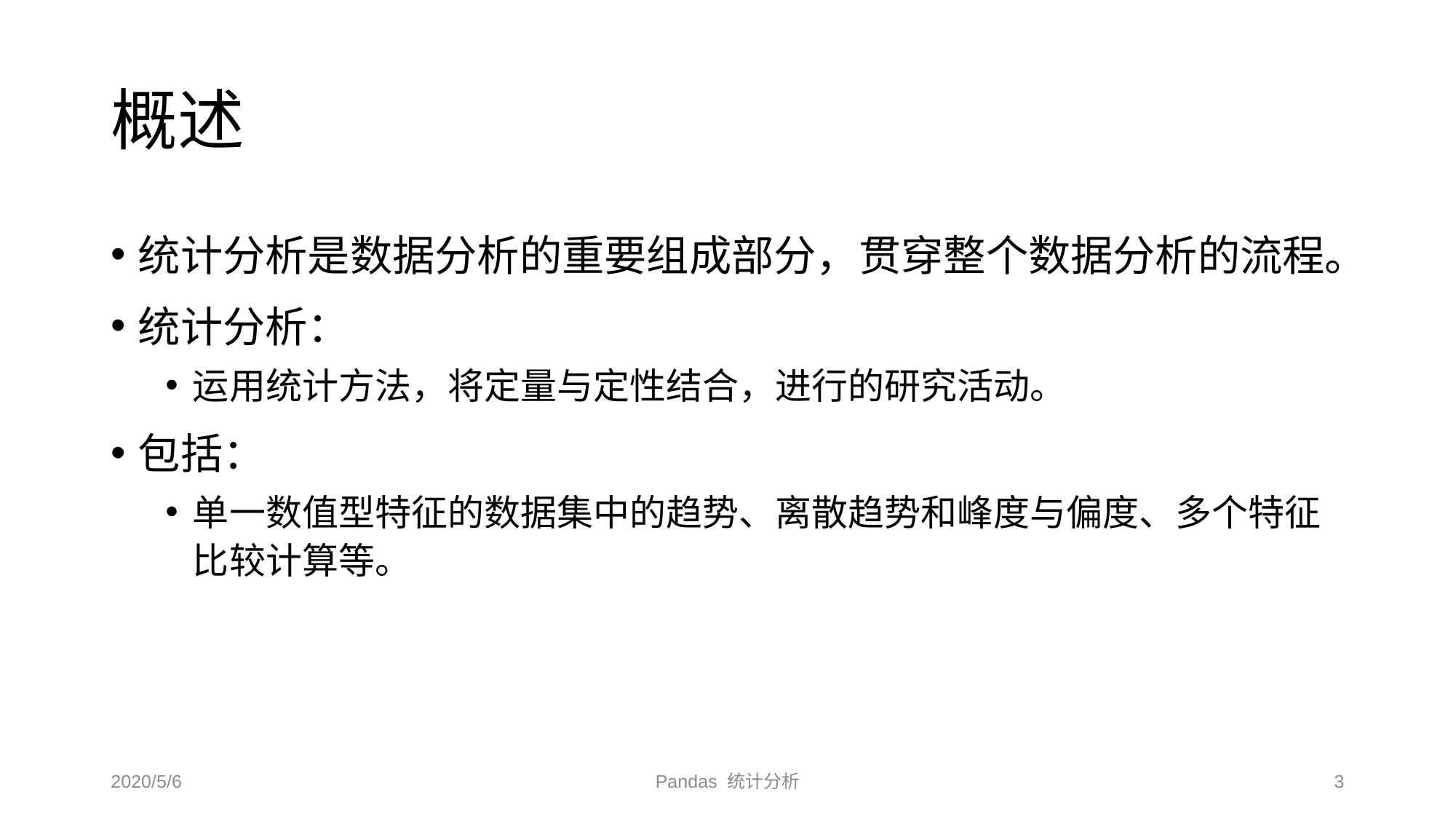

# 概述
统计分析是数据分析的重要组成部分，贯穿整个数据分析的流程。
统计分析：
运用统计方法，将定量与定性结合，进行的研究活动。
包括：
单一数值型特征的数据集中的趋势、离散趋势和峰度与偏度、多个特征比较计算等。
2020/5/6
Pandas 统计分析
3